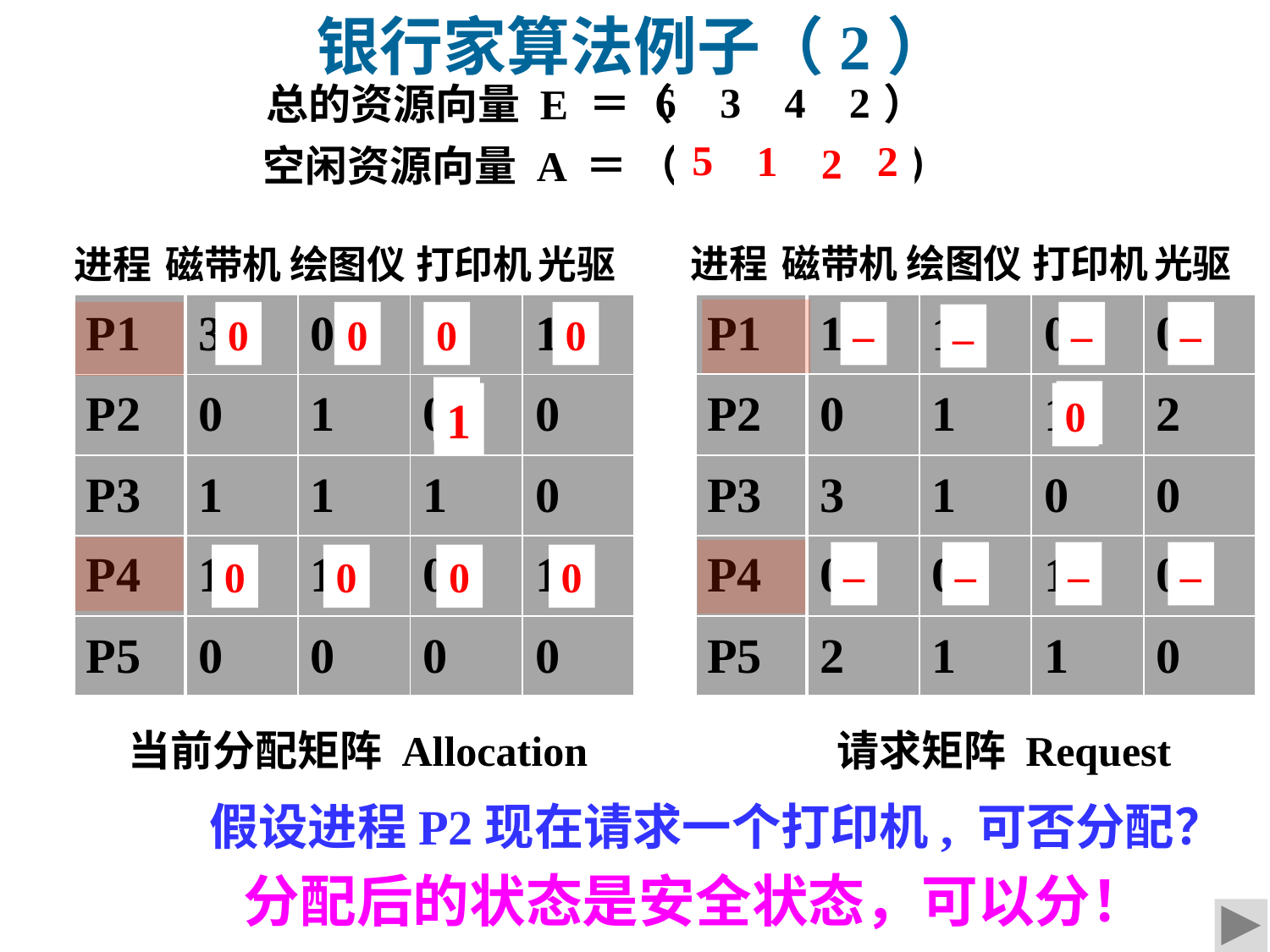

银行家算法例子（2）
6
3
4
2
总的资源向量 E ＝（                      ）
5
2
1
2
0
0
0
0
–
–
–
–
2
1
1
1
1
0
–
–
–
–
0
0
0
0
空闲资源向量 A ＝ （                        ）
0
1
0
2
1
进程
磁带机
绘图仪
打印机
光驱
进程
磁带机
绘图仪
打印机
光驱
| P1 | 1 | 1 | 0 | 0 |
| --- | --- | --- | --- | --- |
| P2 | 0 | 1 | 1 | 2 |
| P3 | 3 | 1 | 0 | 0 |
| P4 | 0 | 0 | 1 | 0 |
| P5 | 2 | 1 | 1 | 0 |
| P1 | 3 | 0 | 1 | 1 |
| --- | --- | --- | --- | --- |
| P2 | 0 | 1 | 0 | 0 |
| P3 | 1 | 1 | 1 | 0 |
| P4 | 1 | 1 | 0 | 1 |
| P5 | 0 | 0 | 0 | 0 |

1
0

当前分配矩阵 Allocation
请求矩阵 Request
假设进程P2现在请求一个打印机, 可否分配？
分配后的状态是安全状态，可以分！